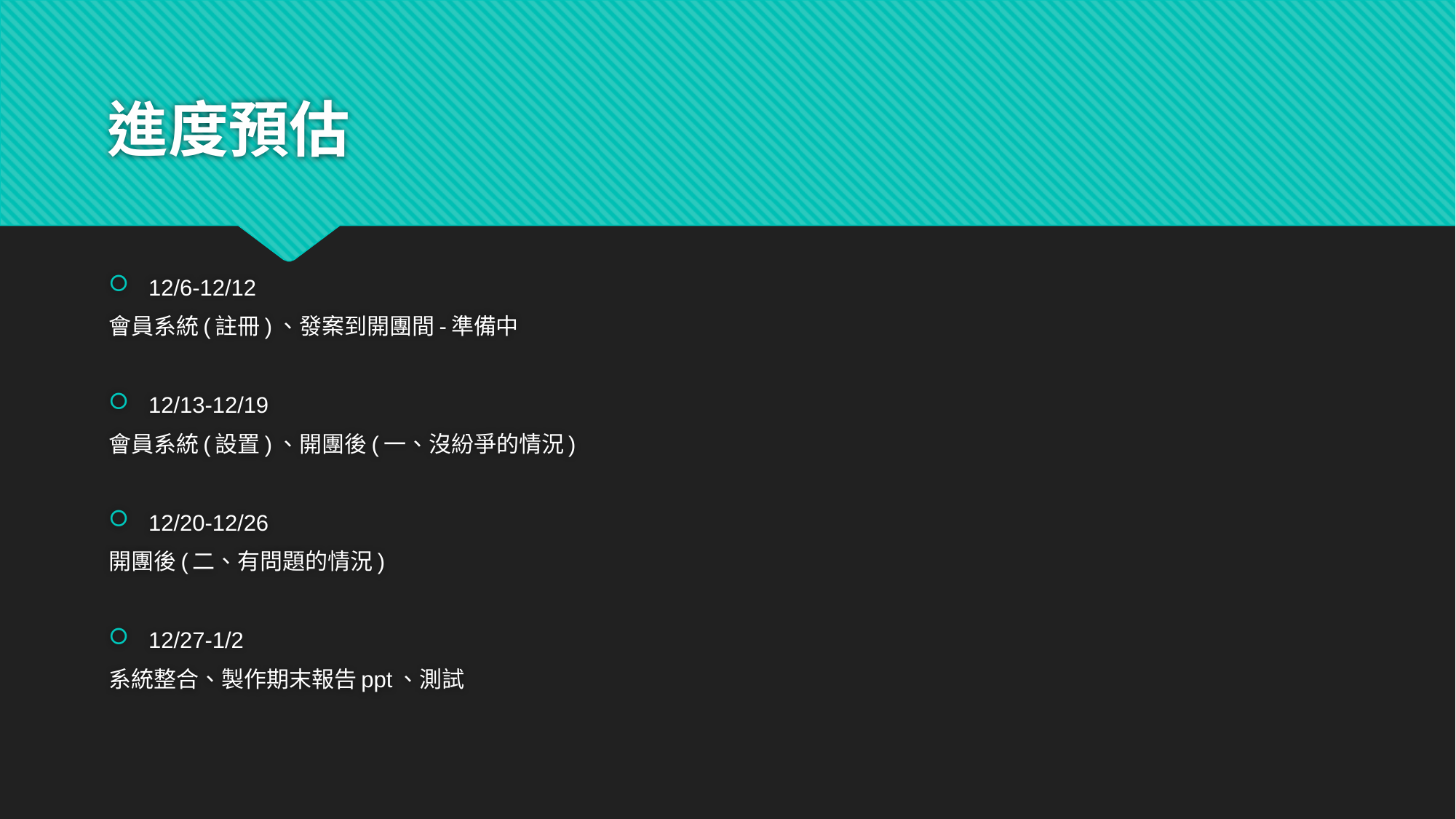

# 進度預估
12/6-12/12
會員系統(註冊)、發案到開團間-準備中

12/13-12/19
會員系統(設置)、開團後(一、沒紛爭的情況)

12/20-12/26
開團後(二、有問題的情況)

12/27-1/2
系統整合、製作期末報告ppt、測試